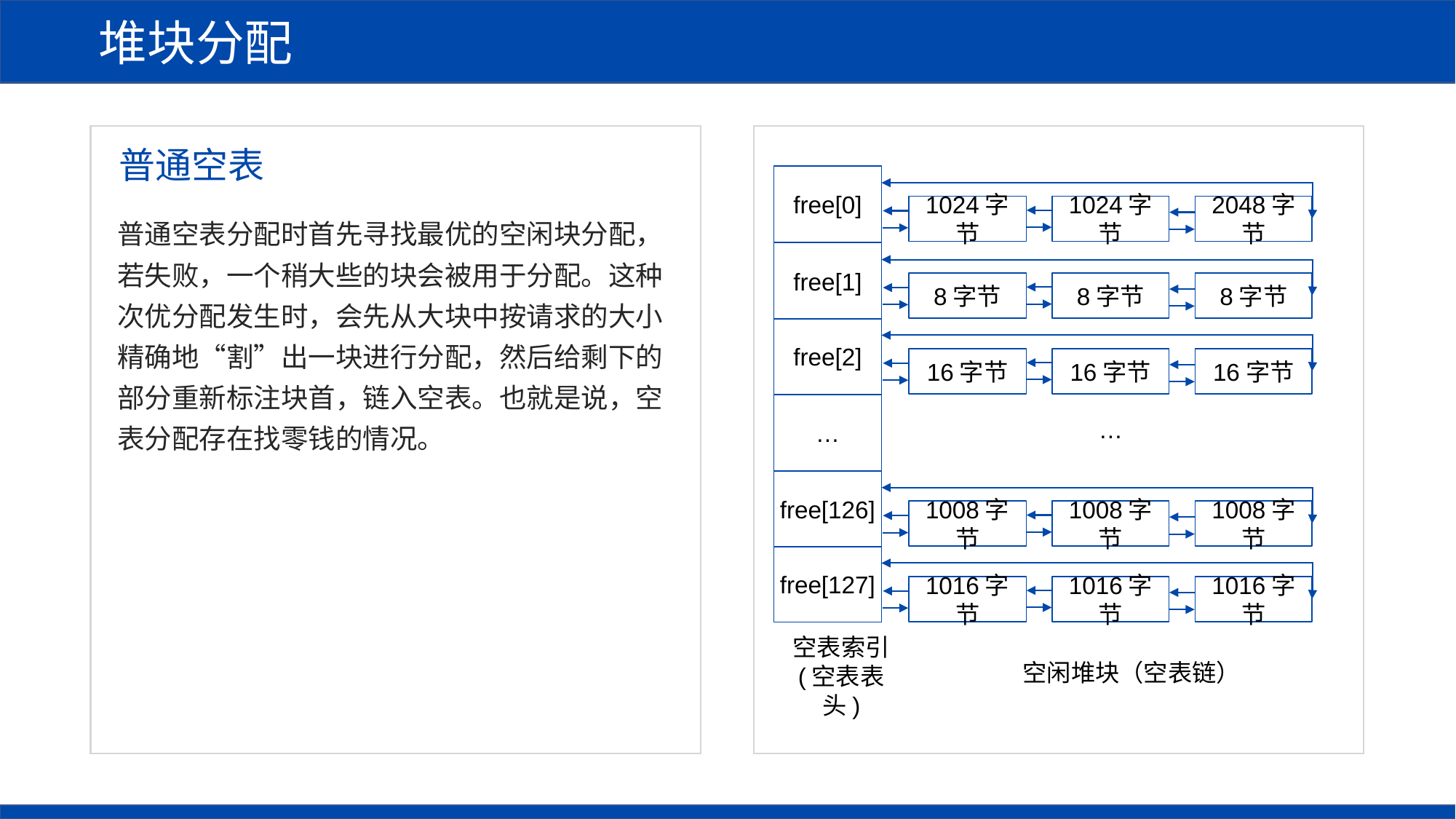

堆块分配

普通空表
free[0]
1024字节
1024字节
2048字节
普通空表分配时首先寻找最优的空闲块分配，若失败，一个稍大些的块会被用于分配。这种次优分配发生时，会先从大块中按请求的大小精确地“割”出一块进行分配，然后给剩下的部分重新标注块首，链入空表。也就是说，空表分配存在找零钱的情况。
free[1]
8字节
8字节
8字节
free[2]
16字节
16字节
16字节
…
…
free[126]
1008字节
1008字节
1008字节
free[127]
1016字节
1016字节
1016字节
空表索引
(空表表头)
空闲堆块（空表链）